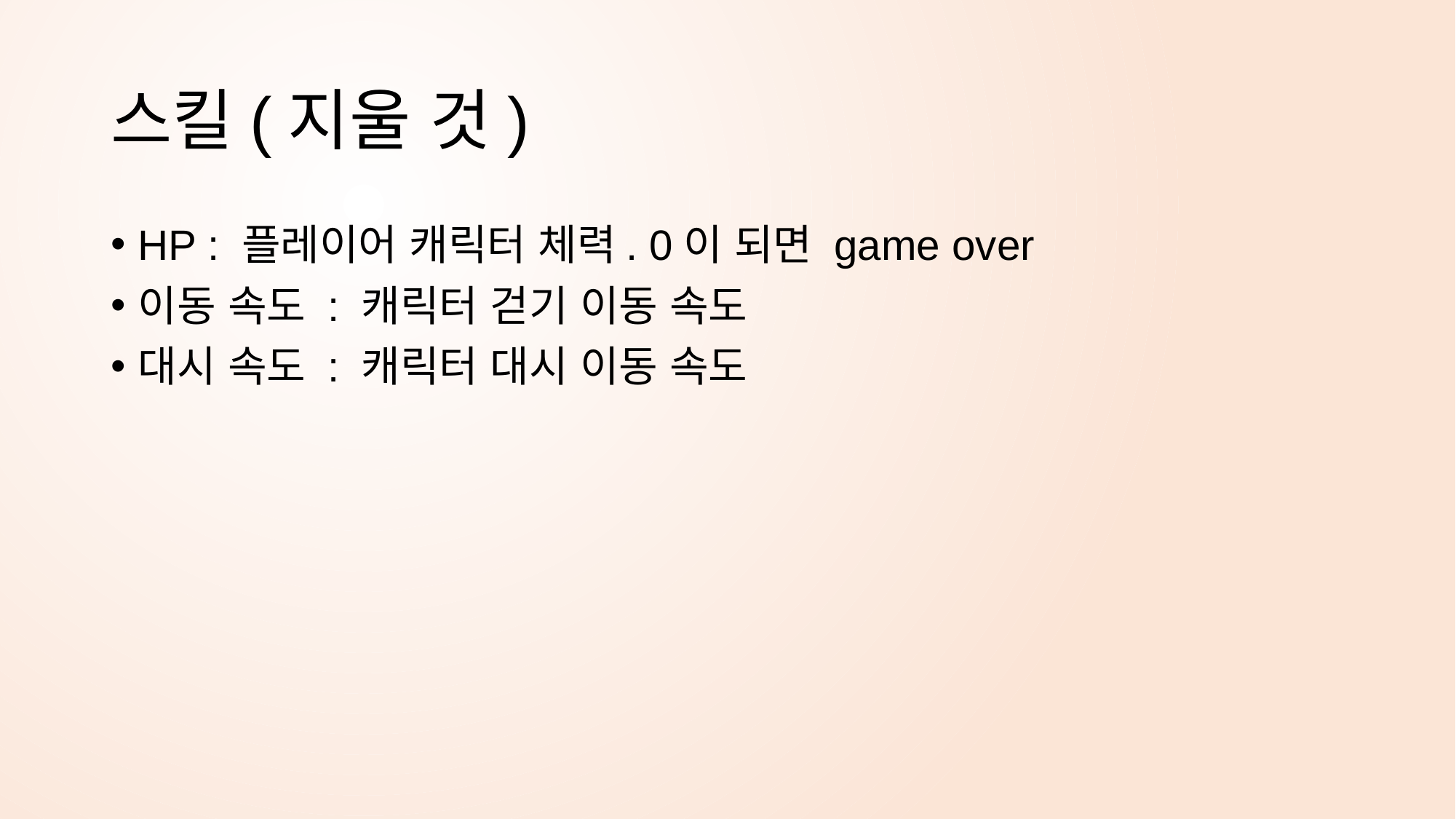

# 스킬(지울 것)
HP : 플레이어 캐릭터 체력. 0이 되면 game over
이동 속도 : 캐릭터 걷기 이동 속도
대시 속도 : 캐릭터 대시 이동 속도